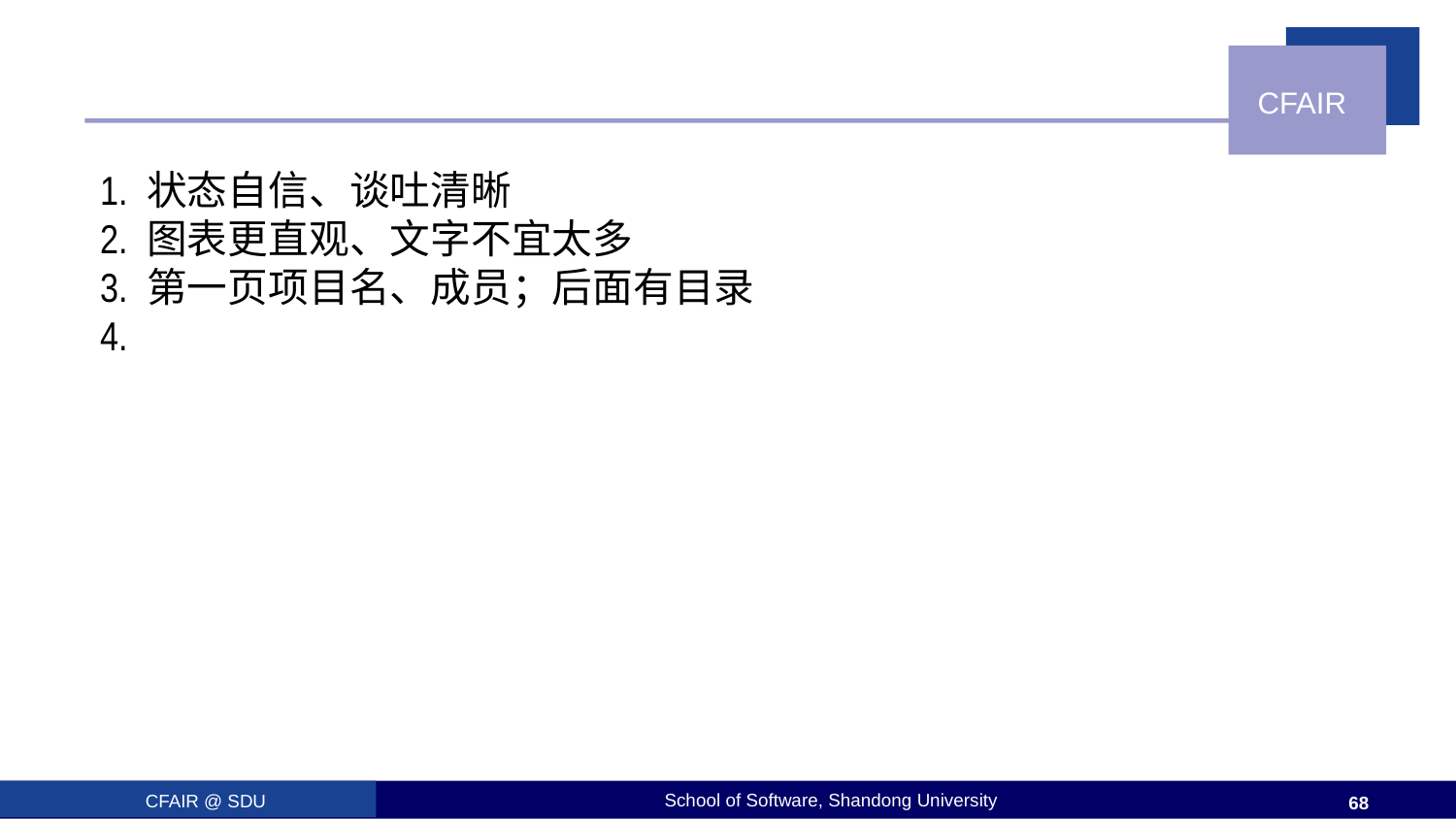

1. 状态自信、谈吐清晰
2. 图表更直观、文字不宜太多
3. 第一页项目名、成员；后面有目录
4.